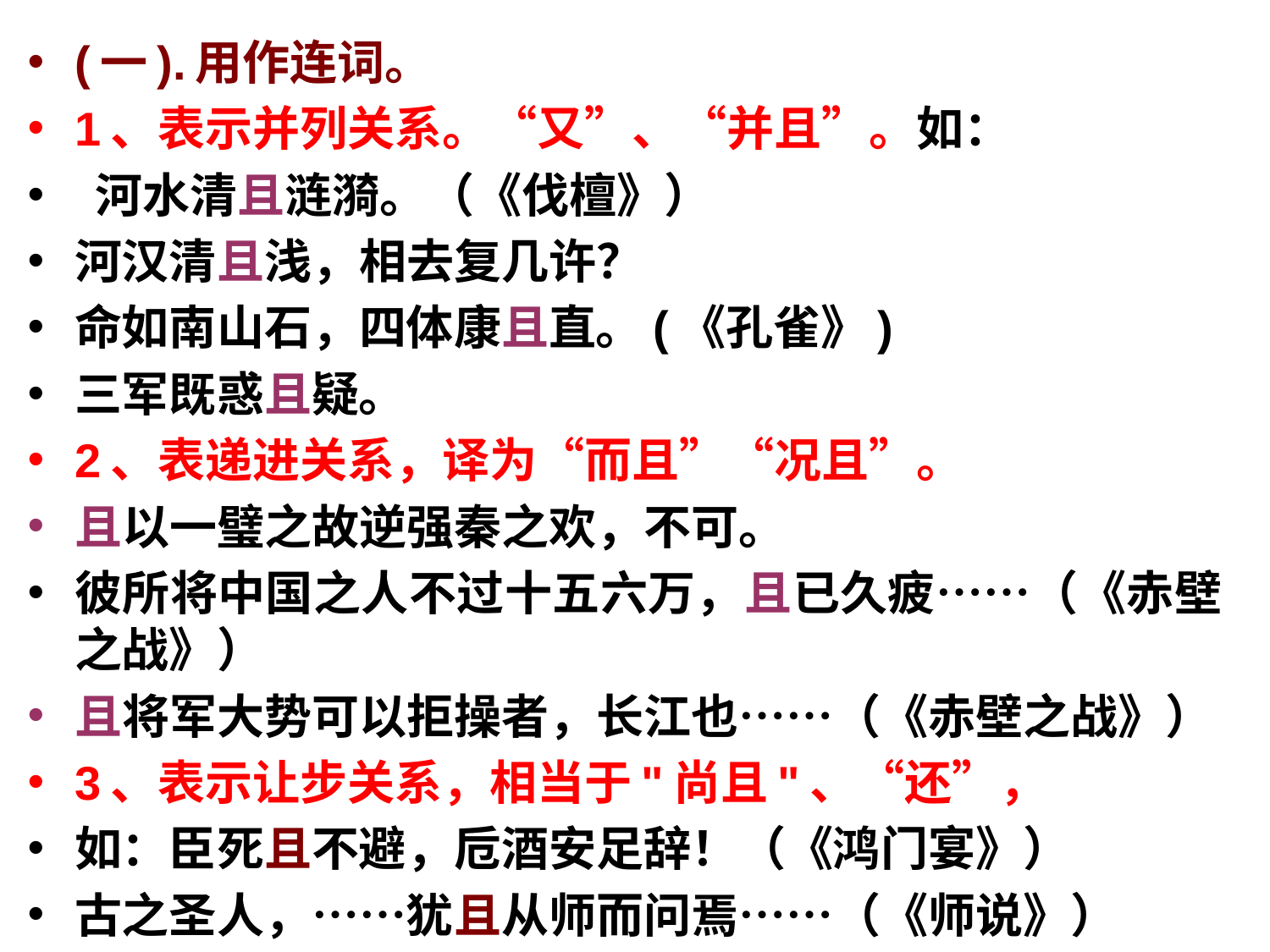

(一).用作连词。
1、表示并列关系。“又”、“并且”。如：
 河水清且涟漪。（《伐檀》）
河汉清且浅，相去复几许？
命如南山石，四体康且直。(《孔雀》)
三军既惑且疑。
2、表递进关系，译为“而且”“况且”。
且以一璧之故逆强秦之欢，不可。
彼所将中国之人不过十五六万，且已久疲……（《赤壁之战》）
且将军大势可以拒操者，长江也……（《赤壁之战》）
3、表示让步关系，相当于"尚且"、“还”，
如：臣死且不避，卮酒安足辞！（《鸿门宴》）
古之圣人，……犹且从师而问焉……（《师说》）